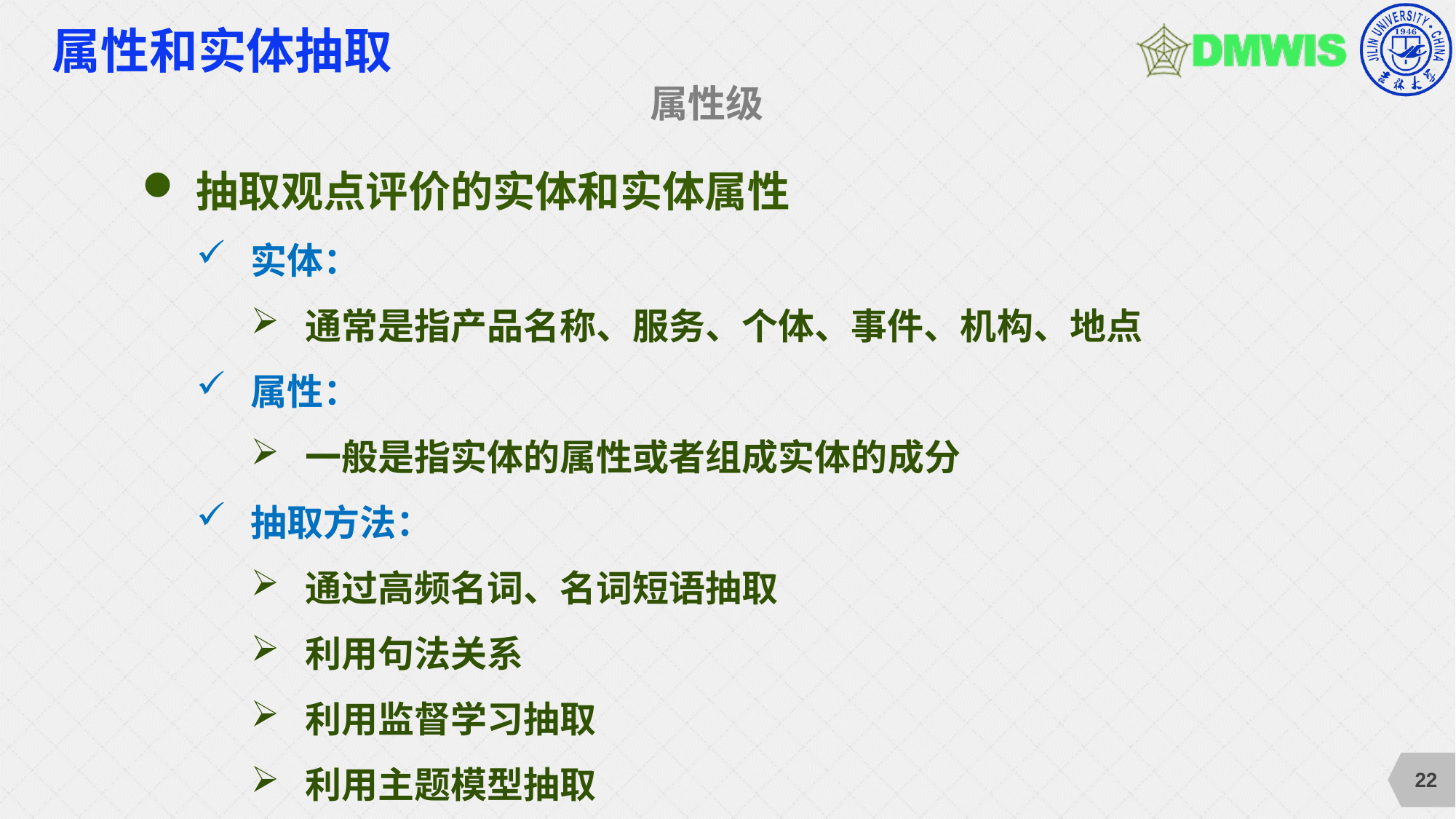

# 属性和实体抽取
属性级
抽取观点评价的实体和实体属性
实体：
通常是指产品名称、服务、个体、事件、机构、地点
属性：
一般是指实体的属性或者组成实体的成分
抽取方法：
通过高频名词、名词短语抽取
利用句法关系
利用监督学习抽取
利用主题模型抽取
22